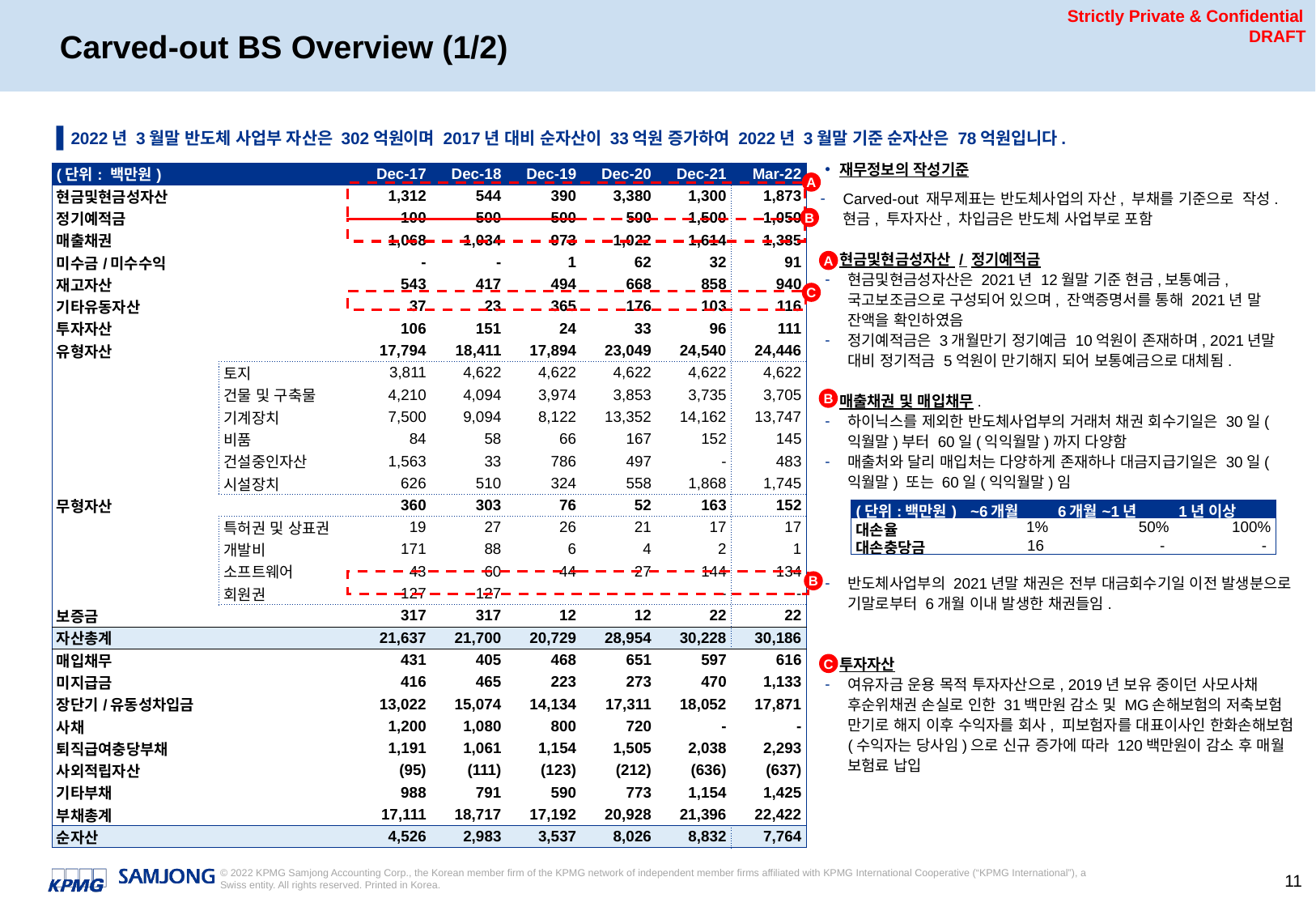

# Carved-out BS Overview (1/2)
▌2022년 3월말 반도체 사업부 자산은 302억원이며 2017년 대비 순자산이 33억원 증가하여 2022년 3월말 기준 순자산은 78억원입니다.
재무정보의 작성기준
Carved-out 재무제표는 반도체사업의 자산, 부채를 기준으로  작성. 현금, 투자자산, 차입금은 반도체 사업부로 포함

현금및현금성자산 / 정기예적금
현금및현금성자산은 2021년 12월말 기준 현금,보통예금, 국고보조금으로 구성되어 있으며, 잔액증명서를 통해 2021년 말 잔액을 확인하였음
정기예적금은 3개월만기 정기예금 10억원이 존재하며, 2021년말 대비 정기적금 5억원이 만기해지 되어 보통예금으로 대체됨.

매출채권 및 매입채무.
하이닉스를 제외한 반도체사업부의 거래처 채권 회수기일은 30일(익월말)부터 60일(익익월말)까지 다양함
매출처와 달리 매입처는 다양하게 존재하나 대금지급기일은 30일(익월말) 또는 60일(익익월말)임

반도체사업부의 2021년말 채권은 전부 대금회수기일 이전 발생분으로 기말로부터 6개월 이내 발생한 채권들임.

투자자산
여유자금 운용 목적 투자자산으로, 2019년 보유 중이던 사모사채 후순위채권 손실로 인한 31백만원 감소 및 MG손해보험의 저축보험 만기로 해지 이후 수익자를 회사, 피보험자를 대표이사인 한화손해보험(수익자는 당사임)으로 신규 증가에 따라 120백만원이 감소 후 매월 보험료 납입

| (단위: 백만원) |  | Dec-17 | Dec-18 | Dec-19 | Dec-20 | Dec-21 | Mar-22 |
| --- | --- | --- | --- | --- | --- | --- | --- |
| 현금및현금성자산 |  | 1,312 | 544 | 390 | 3,380 | 1,300 | 1,873 |
| 정기예적금 |  | 100 | 500 | 500 | 500 | 1,500 | 1,050 |
| 매출채권 |  | 1,068 | 1,034 | 973 | 1,022 | 1,614 | 1,385 |
| 미수금/미수수익 |  | - | - | 1 | 62 | 32 | 91 |
| 재고자산 |  | 543 | 417 | 494 | 668 | 858 | 940 |
| 기타유동자산 |  | 37 | 23 | 365 | 176 | 103 | 116 |
| 투자자산 |  | 106 | 151 | 24 | 33 | 96 | 111 |
| 유형자산 |  | 17,794 | 18,411 | 17,894 | 23,049 | 24,540 | 24,446 |
|  | 토지 | 3,811 | 4,622 | 4,622 | 4,622 | 4,622 | 4,622 |
|  | 건물 및 구축물 | 4,210 | 4,094 | 3,974 | 3,853 | 3,735 | 3,705 |
|  | 기계장치 | 7,500 | 9,094 | 8,122 | 13,352 | 14,162 | 13,747 |
|  | 비품 | 84 | 58 | 66 | 167 | 152 | 145 |
|  | 건설중인자산 | 1,563 | 33 | 786 | 497 | - | 483 |
|  | 시설장치 | 626 | 510 | 324 | 558 | 1,868 | 1,745 |
| 무형자산 |  | 360 | 303 | 76 | 52 | 163 | 152 |
|  | 특허권 및 상표권 | 19 | 27 | 26 | 21 | 17 | 17 |
|  | 개발비 | 171 | 88 | 6 | 4 | 2 | 1 |
|  | 소프트웨어 | 43 | 60 | 44 | 27 | 144 | 134 |
|  | 회원권 | 127 | 127 | - | - | - | - |
| 보증금 |  | 317 | 317 | 12 | 12 | 22 | 22 |
| 자산총계 |  | 21,637 | 21,700 | 20,729 | 28,954 | 30,228 | 30,186 |
| 매입채무 |  | 431 | 405 | 468 | 651 | 597 | 616 |
| 미지급금 |  | 416 | 465 | 223 | 273 | 470 | 1,133 |
| 장단기/유동성차입금 |  | 13,022 | 15,074 | 14,134 | 17,311 | 18,052 | 17,871 |
| 사채 |  | 1,200 | 1,080 | 800 | 720 | - | - |
| 퇴직급여충당부채 |  | 1,191 | 1,061 | 1,154 | 1,505 | 2,038 | 2,293 |
| 사외적립자산 |  | (95) | (111) | (123) | (212) | (636) | (637) |
| 기타부채 |  | 988 | 791 | 590 | 773 | 1,154 | 1,425 |
| 부채총계 |  | 17,111 | 18,717 | 17,192 | 20,928 | 21,396 | 22,422 |
| 순자산 |  | 4,526 | 2,983 | 3,537 | 8,026 | 8,832 | 7,764 |
A

B

A
C

B
| (단위:백만원) | ~6개월 | 6개월~1년 | 1년 이상 |
| --- | --- | --- | --- |
| 대손율 | 1% | 50% | 100% |
| 대손충당금 | 16 | - | - |

B
C